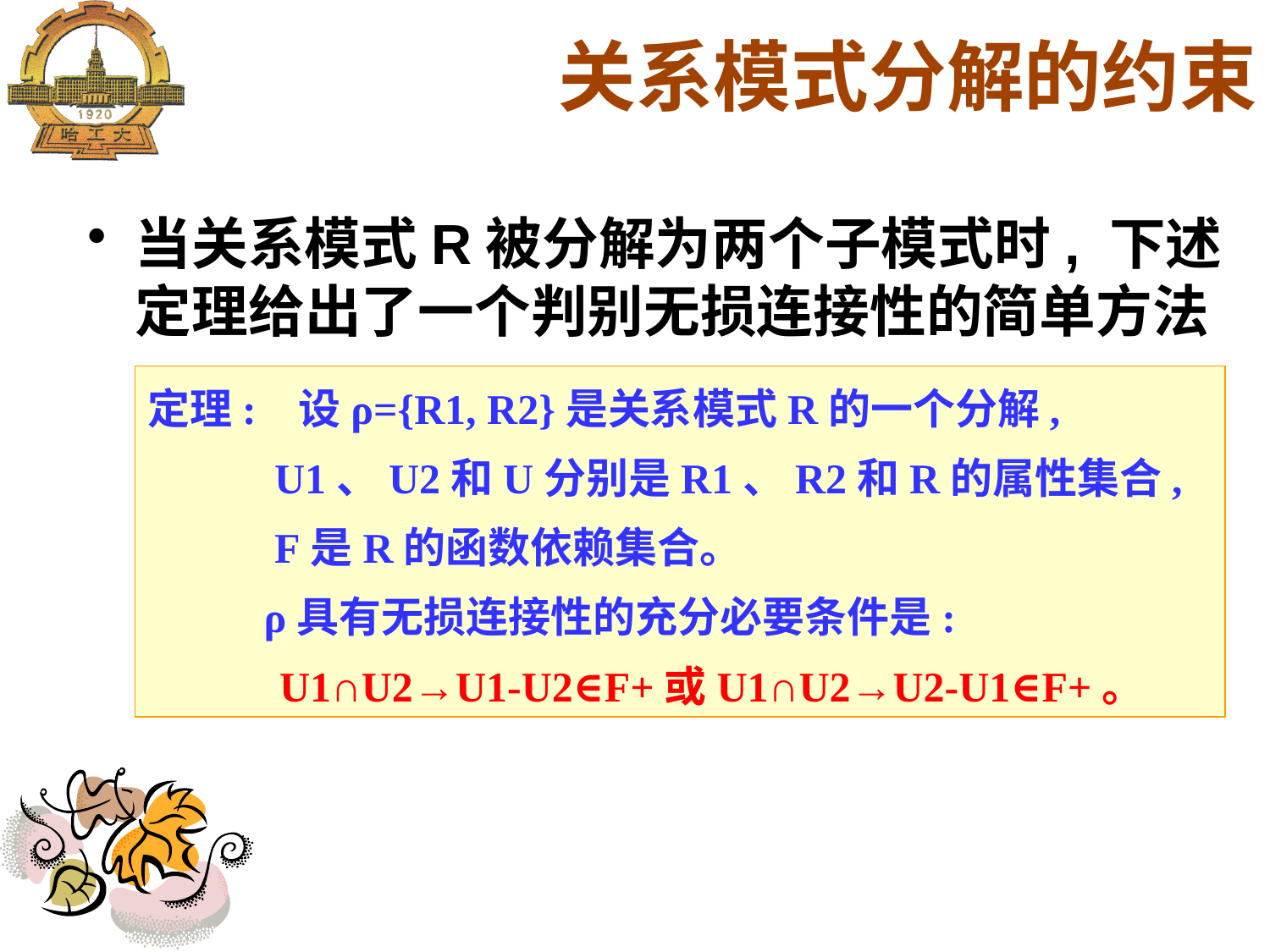

关系模式分解的约束
当关系模式R被分解为两个子模式时, 下述定理给出了一个判别无损连接性的简单方法

定理:   设ρ={R1, R2}是关系模式R的一个分解,
            U1、U2和U分别是R1、R2和R的属性集合,
            F是R的函数依赖集合。
           ρ具有无损连接性的充分必要条件是:
U1∩U2→U1-U2∈F+或U1∩U2→U2-U1∈F+。